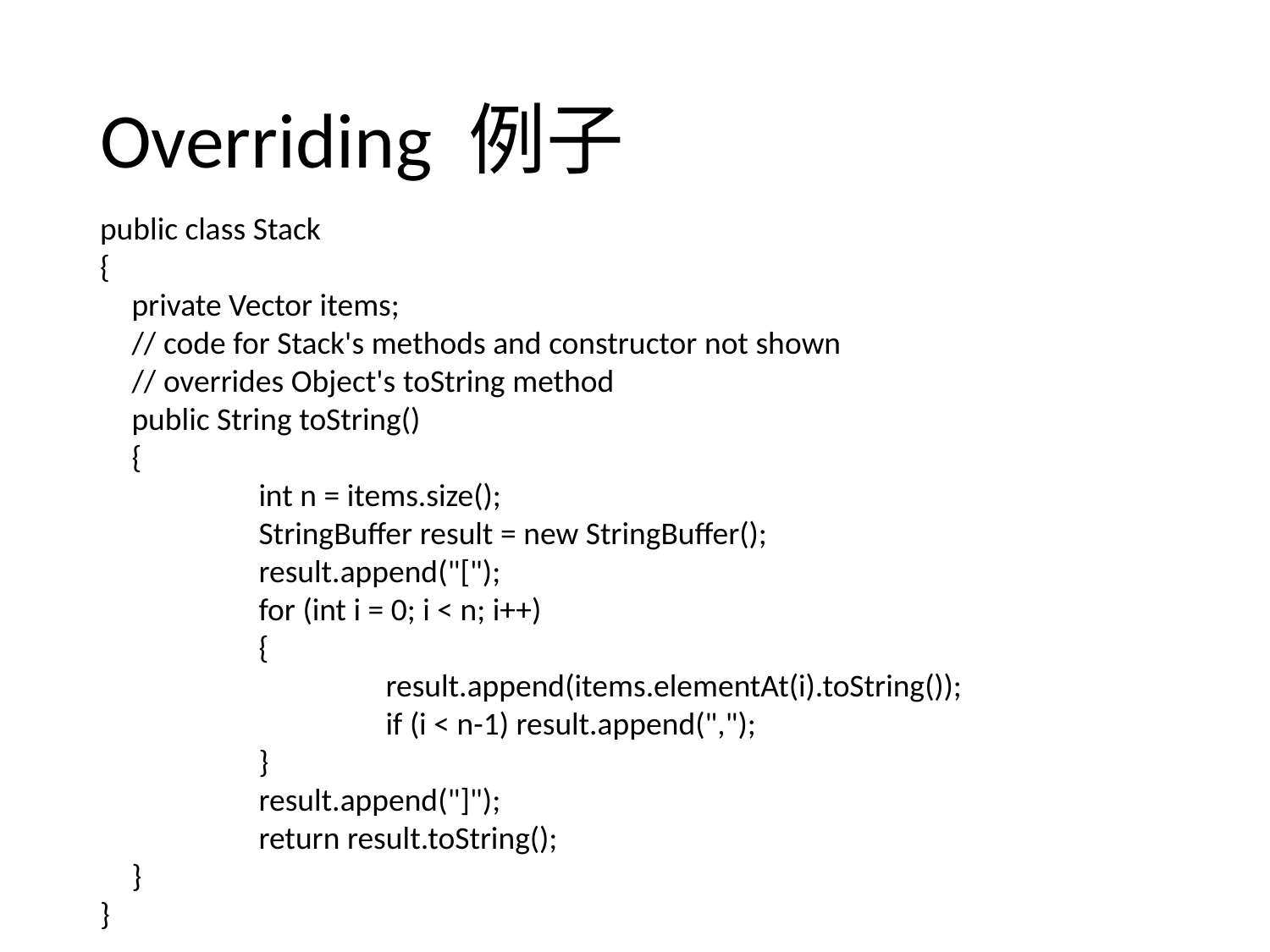

# Overriding 例子
public class Stack
{
    	private Vector items;
    	// code for Stack's methods and constructor not shown
    	// overrides Object's toString method
    	public String toString()
	{
        	int n = items.size();
        	StringBuffer result = new StringBuffer();
        	result.append("[");
        	for (int i = 0; i < n; i++)
		{
            		result.append(items.elementAt(i).toString());
            		if (i < n-1) result.append(",");
        	}
        	result.append("]");
        	return result.toString();
    	}
}